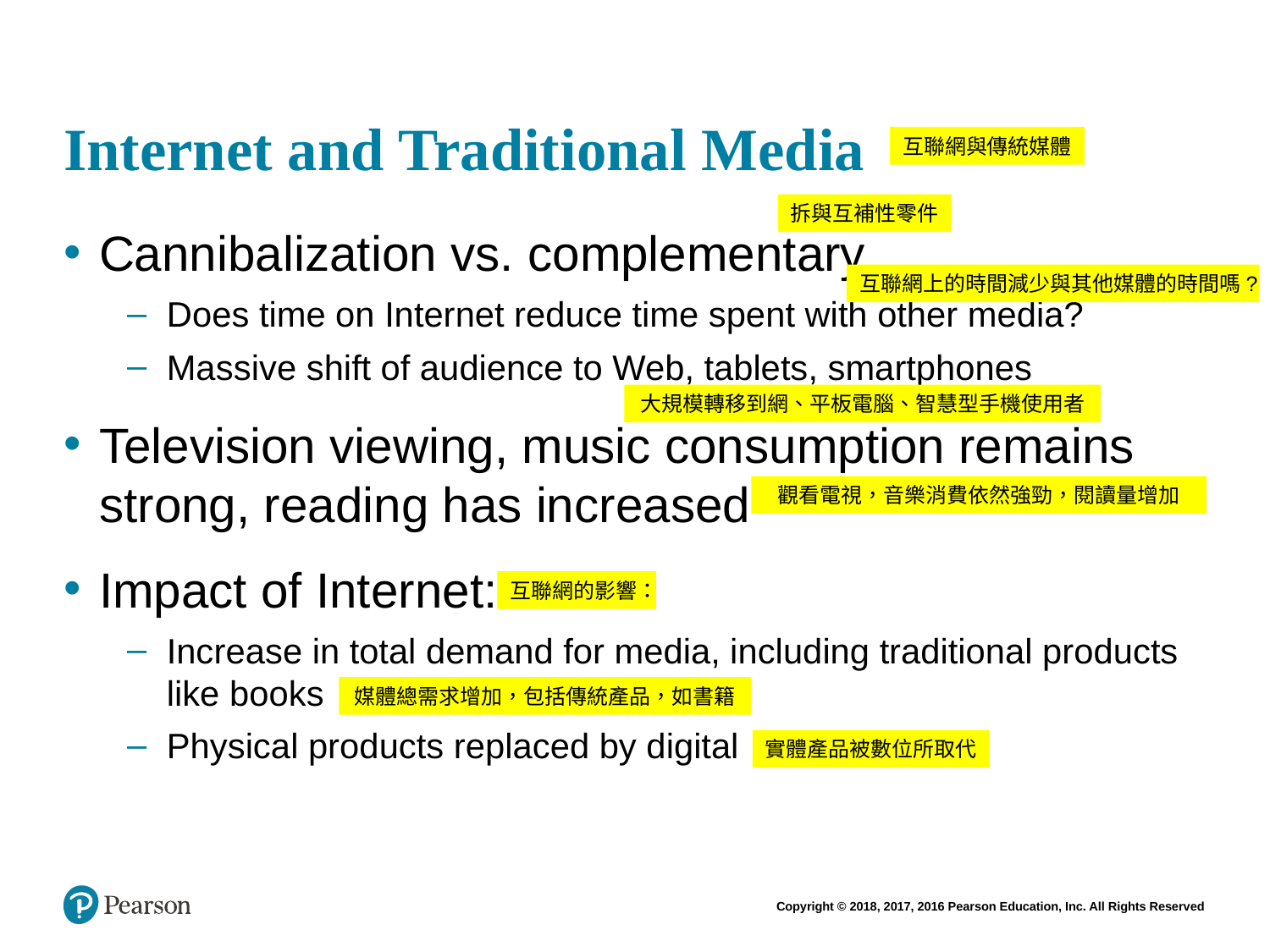

# Internet and Traditional Media
互聯網與傳統媒體
拆與互補性零件
Cannibalization vs. complementary
Does time on Internet reduce time spent with other media?
Massive shift of audience to Web, tablets, smartphones
Television viewing, music consumption remains strong, reading has increased
Impact of Internet:
Increase in total demand for media, including traditional products like books
Physical products replaced by digital
互聯網上的時間減少與其他媒體的時間嗎?
大規模轉移到網、平板電腦、智慧型手機使用者
觀看電視，音樂消費依然強勁，閱讀量增加
互聯網的影響：
媒體總需求增加，包括傳統產品，如書籍
實體產品被數位所取代